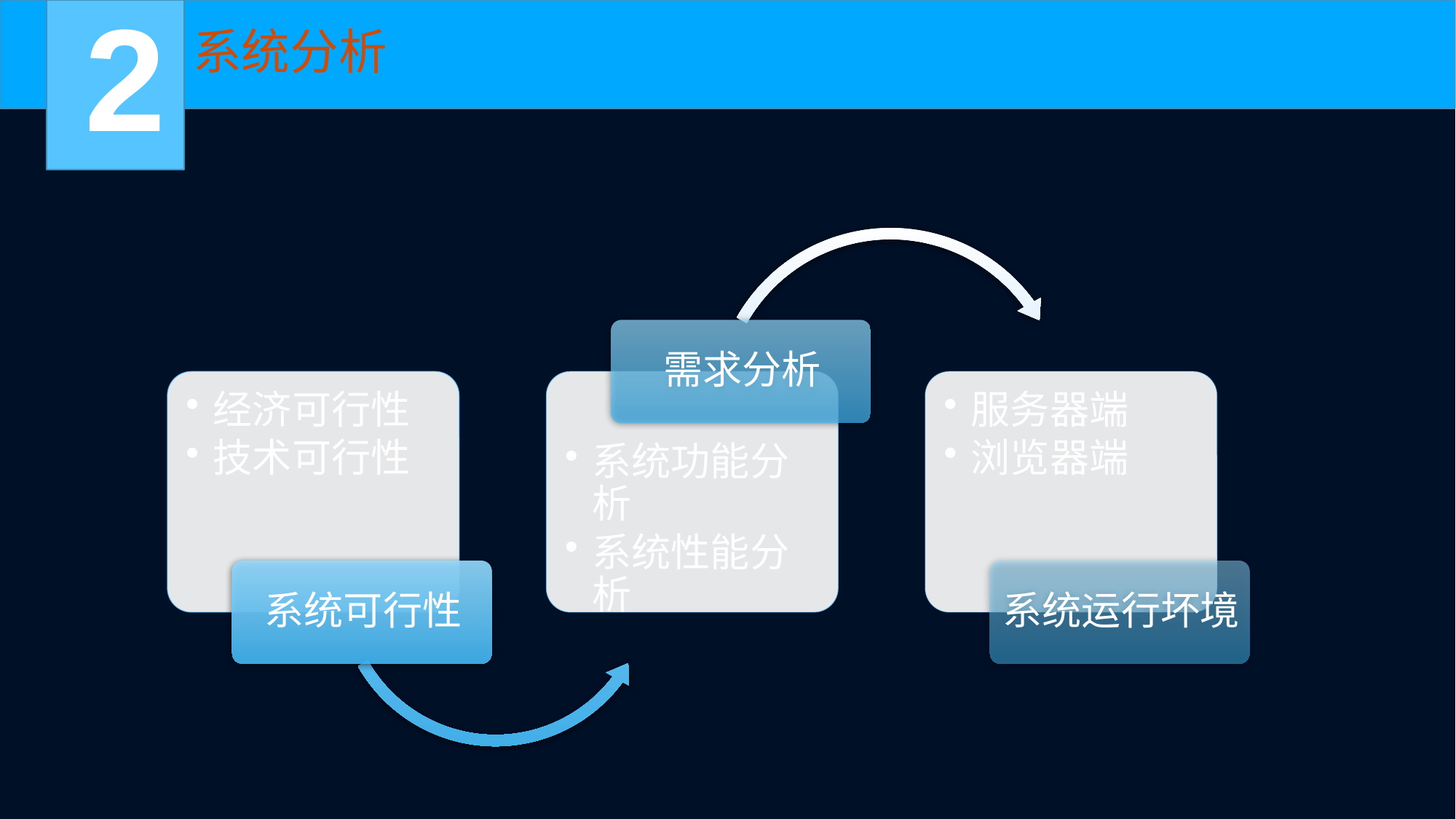

2
系统分析

经济可行性
技术可行性
系统可行性
系统功能分析
系统性能分析
需求分析
服务器端
浏览器端
系统运行坏境